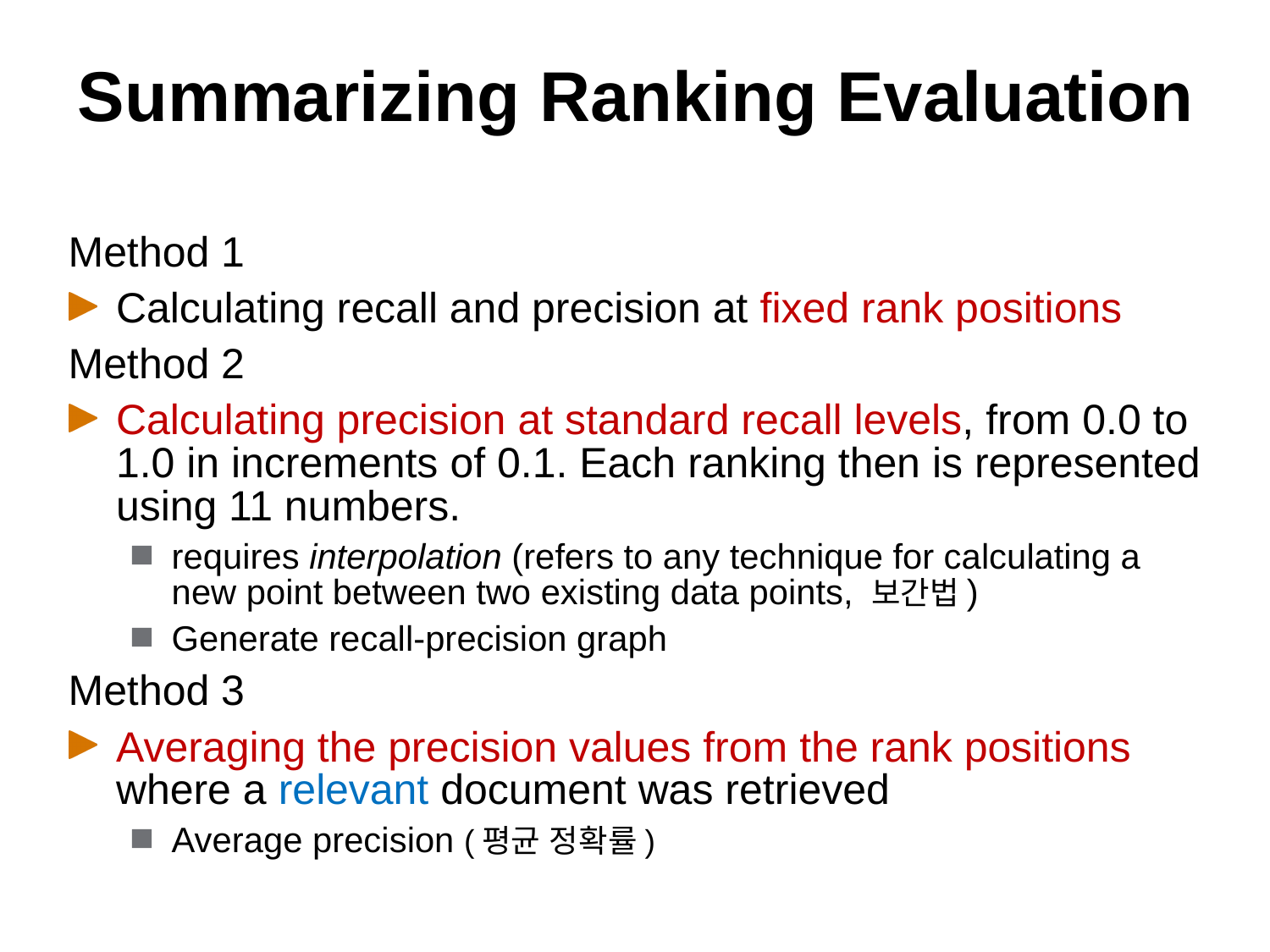

# Summarizing Ranking Evaluation
Method 1
Calculating recall and precision at fixed rank positions
Method 2
Calculating precision at standard recall levels, from 0.0 to 1.0 in increments of 0.1. Each ranking then is represented using 11 numbers.
requires interpolation (refers to any technique for calculating a new point between two existing data points, 보간법)
Generate recall-precision graph
Method 3
Averaging the precision values from the rank positions where a relevant document was retrieved
Average precision (평균 정확률)